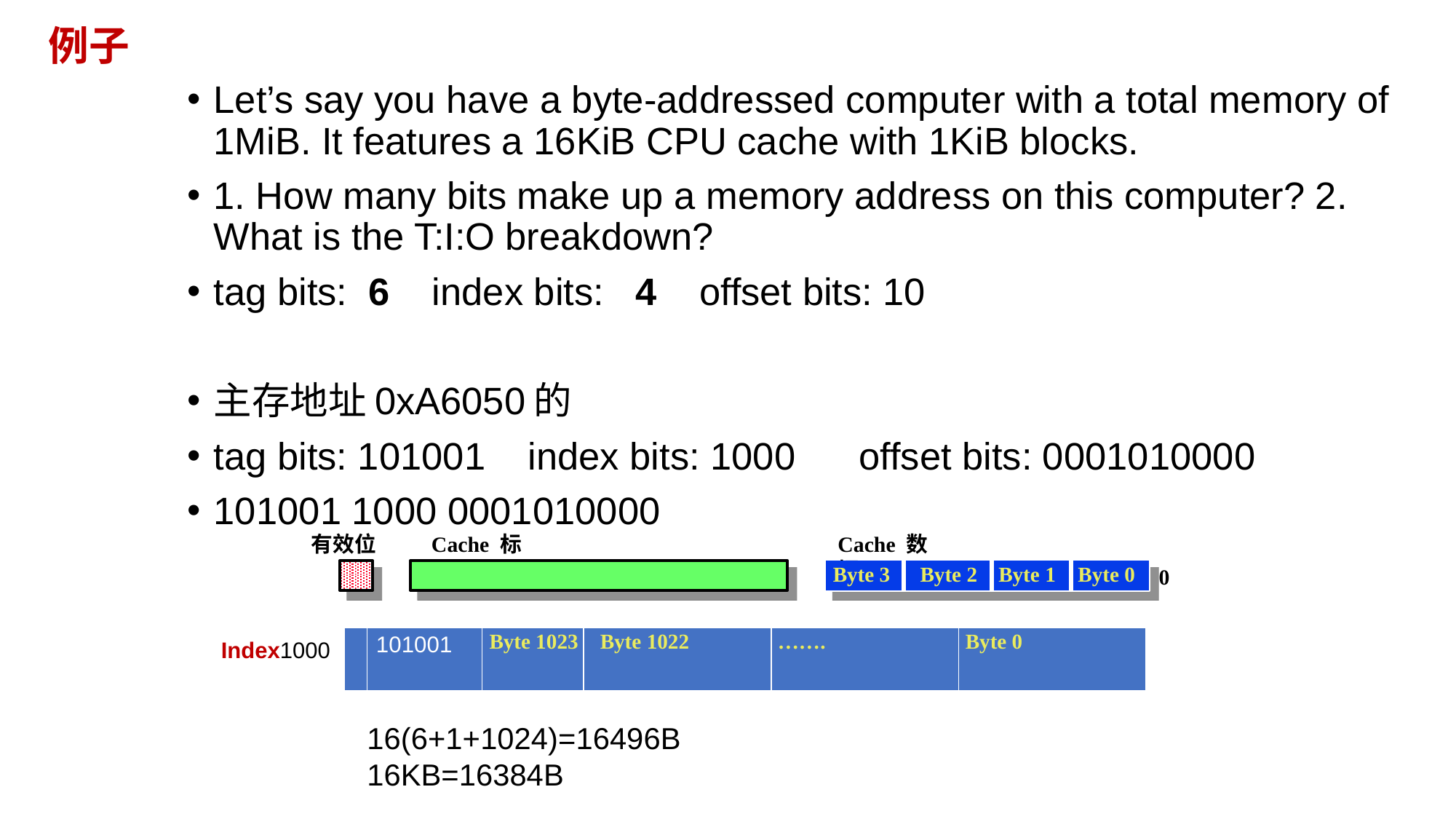

# 例子
Let’s say you have a byte-addressed computer with a total memory of 1MiB. It features a 16KiB CPU cache with 1KiB blocks.
1. How many bits make up a memory address on this computer? 2. What is the T:I:O breakdown?
tag bits:  6    index bits:   4    offset bits: 10

主存地址0xA6050的
tag bits: 101001    index bits: 1000      offset bits: 0001010000
101001 1000 0001010000

有效位
Cache 标签
Cache 数据

| Byte 3 | Byte 2 | Byte 1 | Byte 0 |
| --- | --- | --- | --- |
0

|  | 101001 | Byte 1023 | Byte 1022 | ……. | Byte 0 |
| --- | --- | --- | --- | --- | --- |
Index1000
16(6+1+1024)=16496B
16KB=16384B